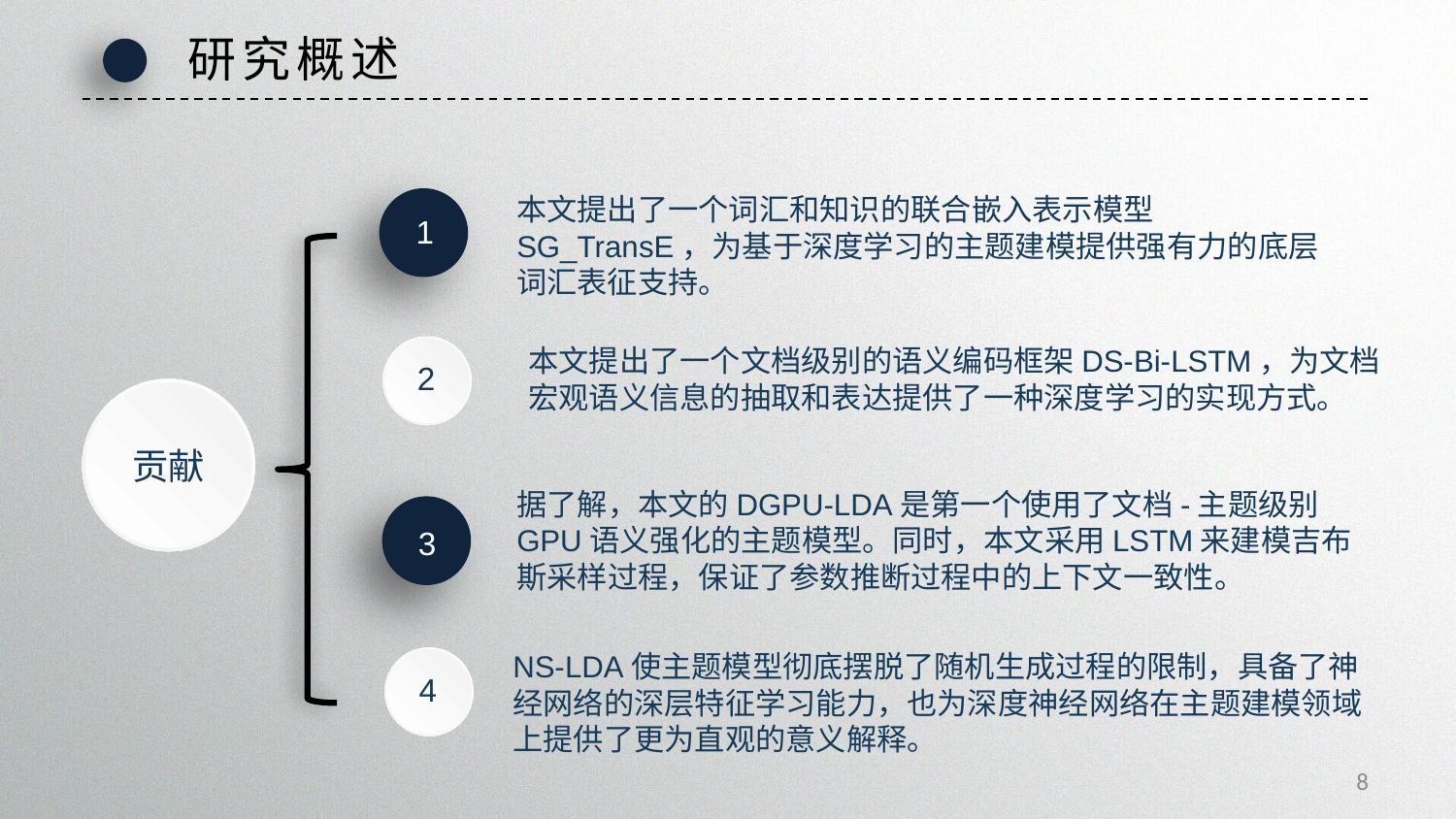

研究概述

本文提出了一个词汇和知识的联合嵌入表示模型SG_TransE，为基于深度学习的主题建模提供强有力的底层词汇表征支持。

1

本文提出了一个文档级别的语义编码框架DS-Bi-LSTM，为文档宏观语义信息的抽取和表达提供了一种深度学习的实现方式。

2

贡献
据了解，本文的DGPU-LDA是第一个使用了文档-主题级别GPU语义强化的主题模型。同时，本文采用LSTM来建模吉布斯采样过程，保证了参数推断过程中的上下文一致性。

3
NS-LDA使主题模型彻底摆脱了随机生成过程的限制，具备了神经网络的深层特征学习能力，也为深度神经网络在主题建模领域上提供了更为直观的意义解释。

4
8